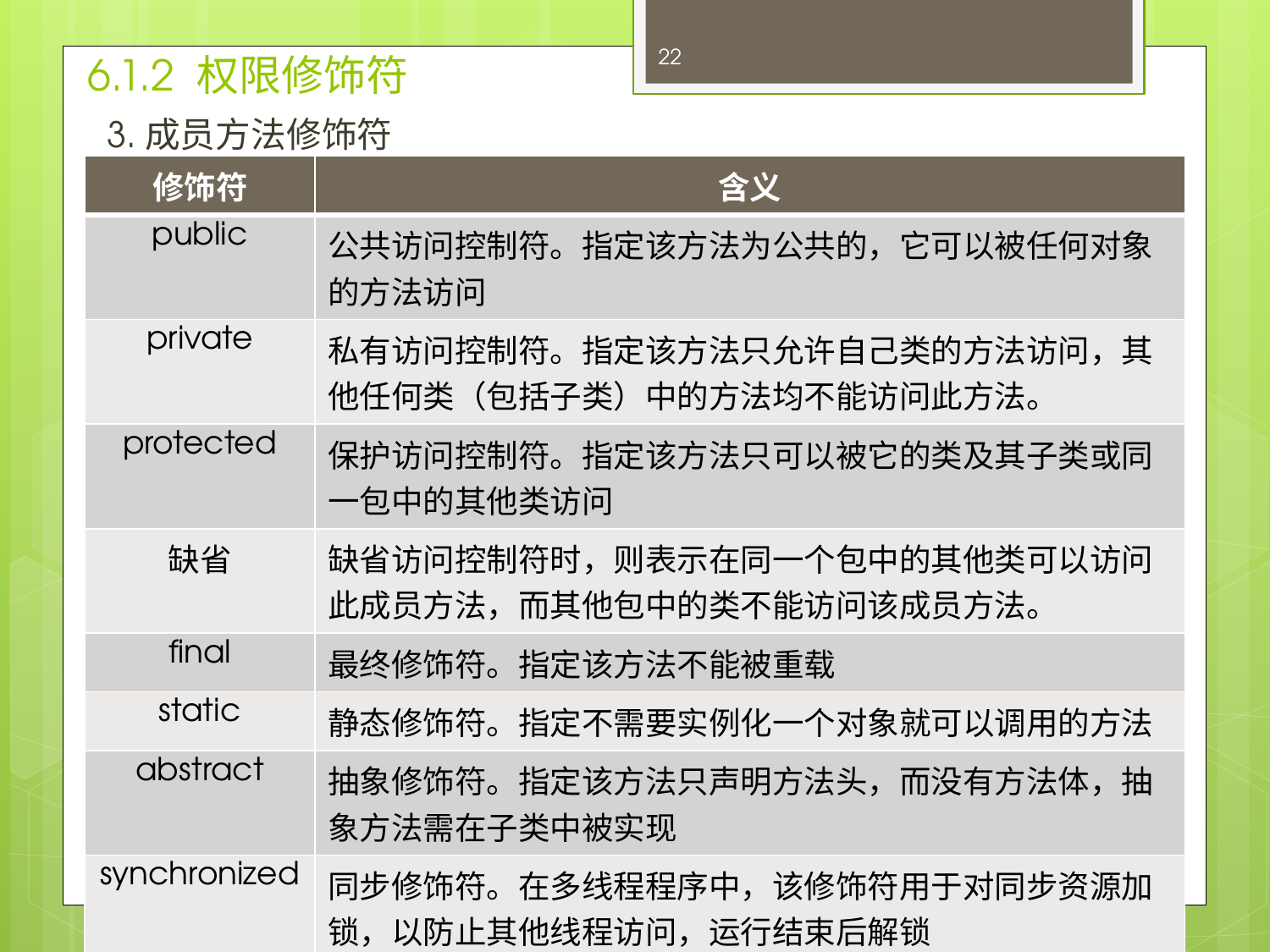

# 6.1.2 权限修饰符
22
3.成员方法修饰符

| 修饰符 | 含义 |
| --- | --- |
| public | 公共访问控制符。指定该方法为公共的，它可以被任何对象的方法访问 |
| private | 私有访问控制符。指定该方法只允许自己类的方法访问，其他任何类（包括子类）中的方法均不能访问此方法。 |
| protected | 保护访问控制符。指定该方法只可以被它的类及其子类或同一包中的其他类访问 |
| 缺省 | 缺省访问控制符时，则表示在同一个包中的其他类可以访问此成员方法，而其他包中的类不能访问该成员方法。 |
| final | 最终修饰符。指定该方法不能被重载 |
| static | 静态修饰符。指定不需要实例化一个对象就可以调用的方法 |
| abstract | 抽象修饰符。指定该方法只声明方法头，而没有方法体，抽象方法需在子类中被实现 |
| synchronized | 同步修饰符。在多线程程序中，该修饰符用于对同步资源加锁，以防止其他线程访问，运行结束后解锁 |
| native | 本地修饰符。指定此方法的方法体是用其他语言（如C）在程序外部编写的 |